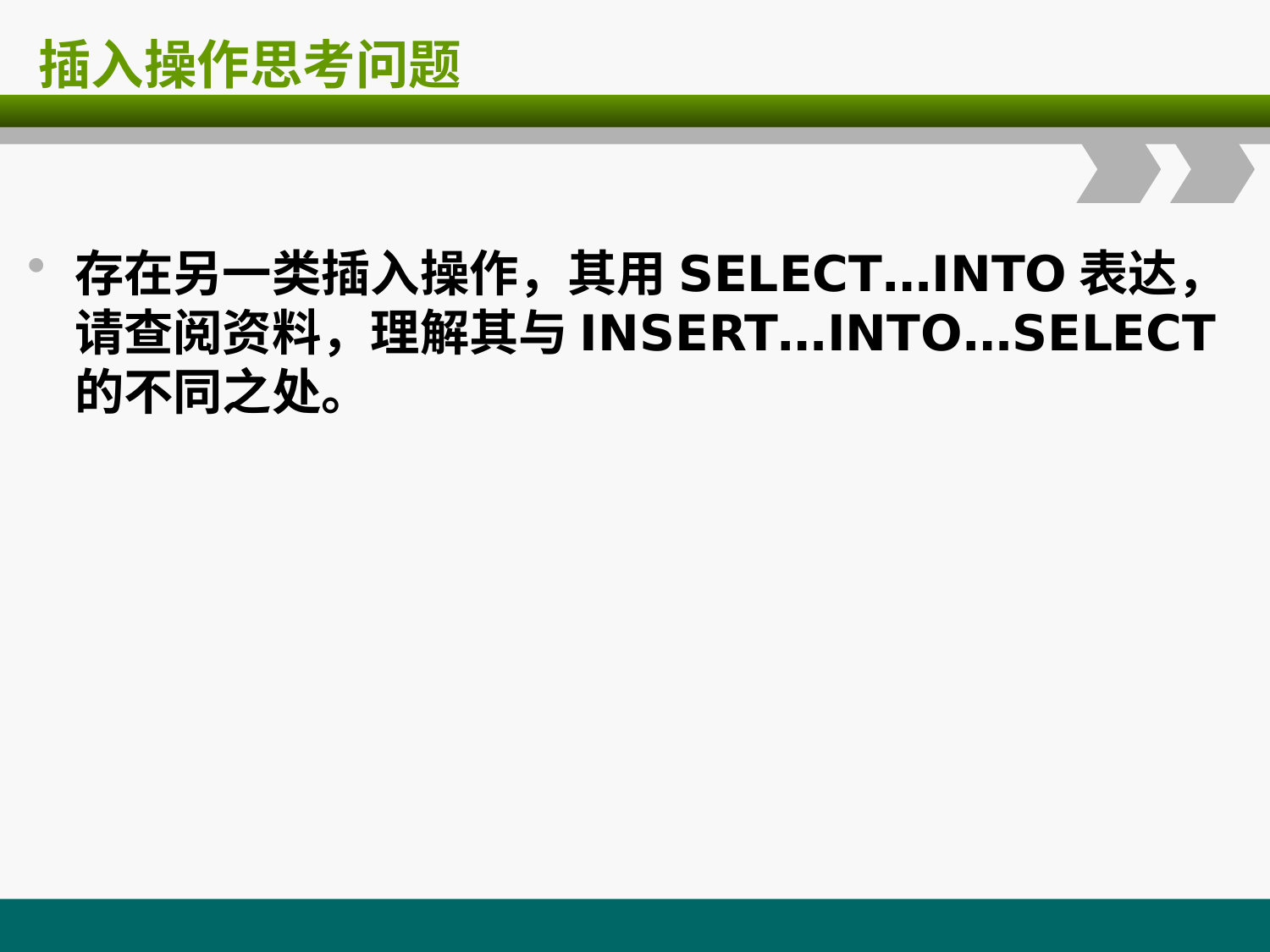

# 插入操作思考问题
存在另一类插入操作，其用SELECT…INTO表达，请查阅资料，理解其与INSERT…INTO…SELECT的不同之处。